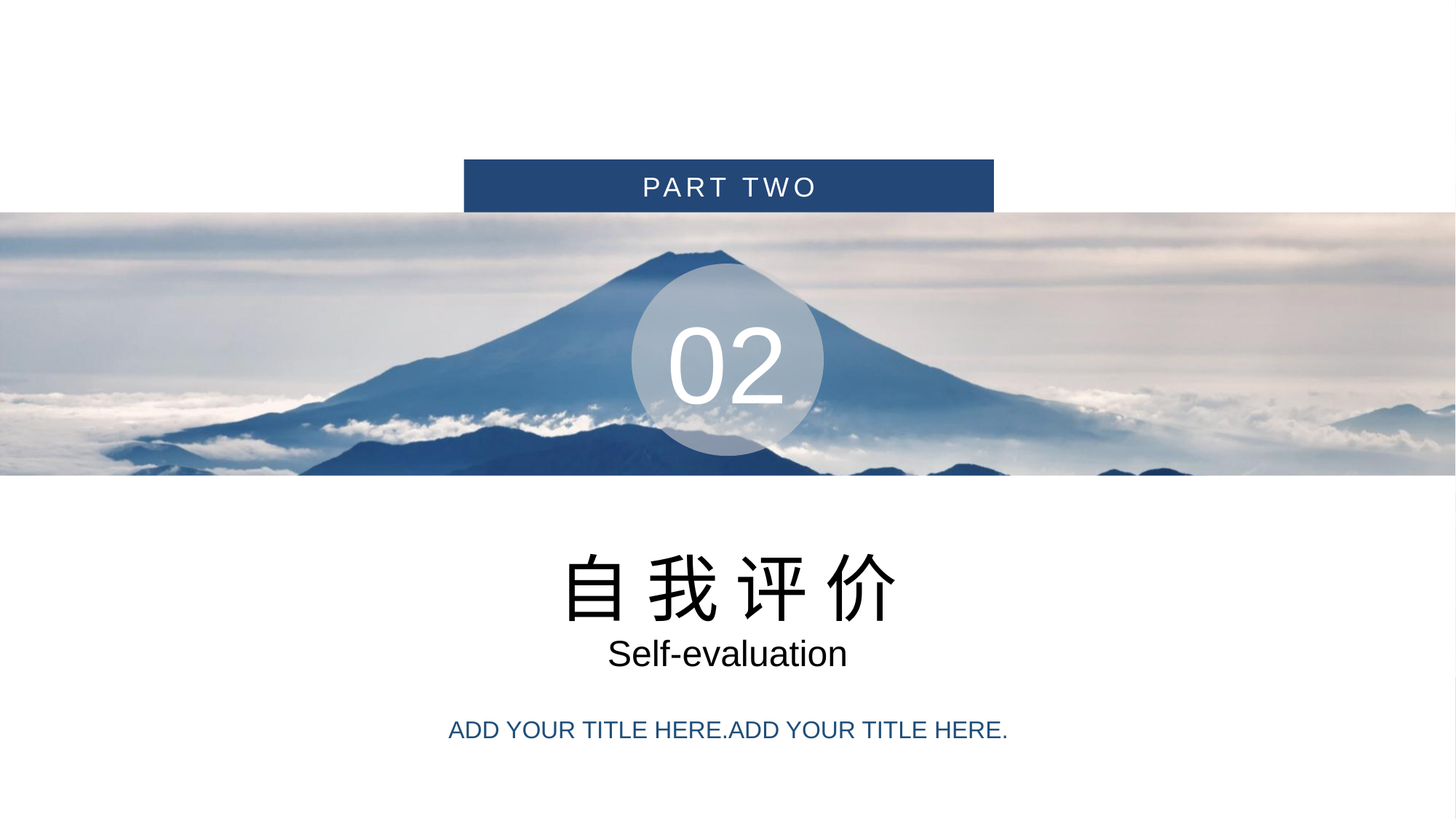

PART TWO
02

自 我 评 价
Self-evaluation
ADD YOUR TITLE HERE.ADD YOUR TITLE HERE.